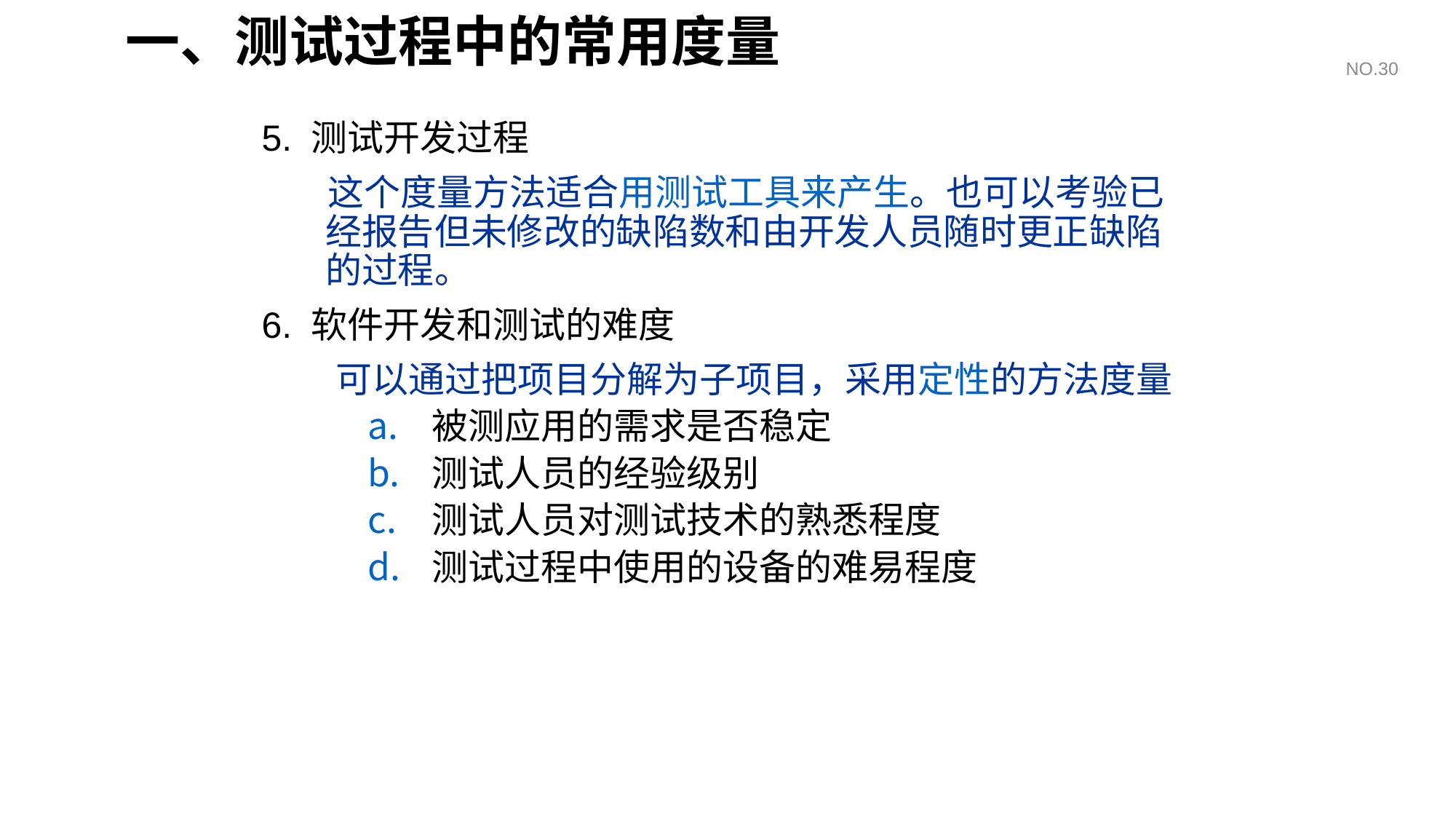

# 一、测试过程中的常用度量
NO.30
5. 测试开发过程
       这个度量方法适合用测试工具来产生。也可以考验已经报告但未修改的缺陷数和由开发人员随时更正缺陷的过程。
6. 软件开发和测试的难度
        可以通过把项目分解为子项目，采用定性的方法度量
被测应用的需求是否稳定
测试人员的经验级别
测试人员对测试技术的熟悉程度
测试过程中使用的设备的难易程度